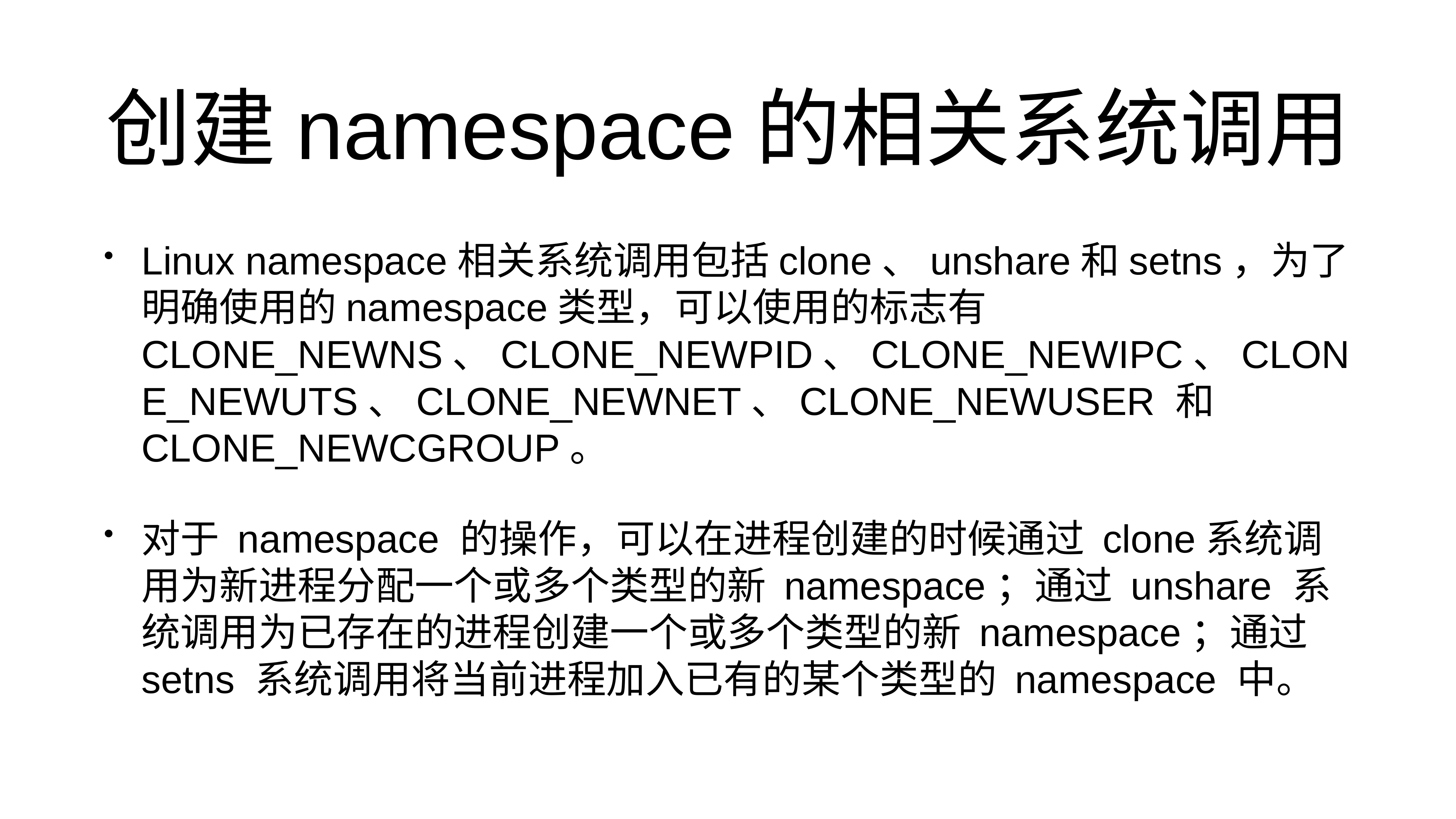

# 创建namespace的相关系统调用
Linux namespace相关系统调用包括clone、unshare和setns，为了明确使用的namespace类型，可以使用的标志有 CLONE_NEWNS、CLONE_NEWPID、CLONE_NEWIPC、CLONE_NEWUTS、CLONE_NEWNET、CLONE_NEWUSER 和 CLONE_NEWCGROUP。
对于 namespace 的操作，可以在进程创建的时候通过 clone系统调用为新进程分配一个或多个类型的新 namespace；通过 unshare 系统调用为已存在的进程创建一个或多个类型的新 namespace；通过 setns 系统调用将当前进程加入已有的某个类型的 namespace 中。